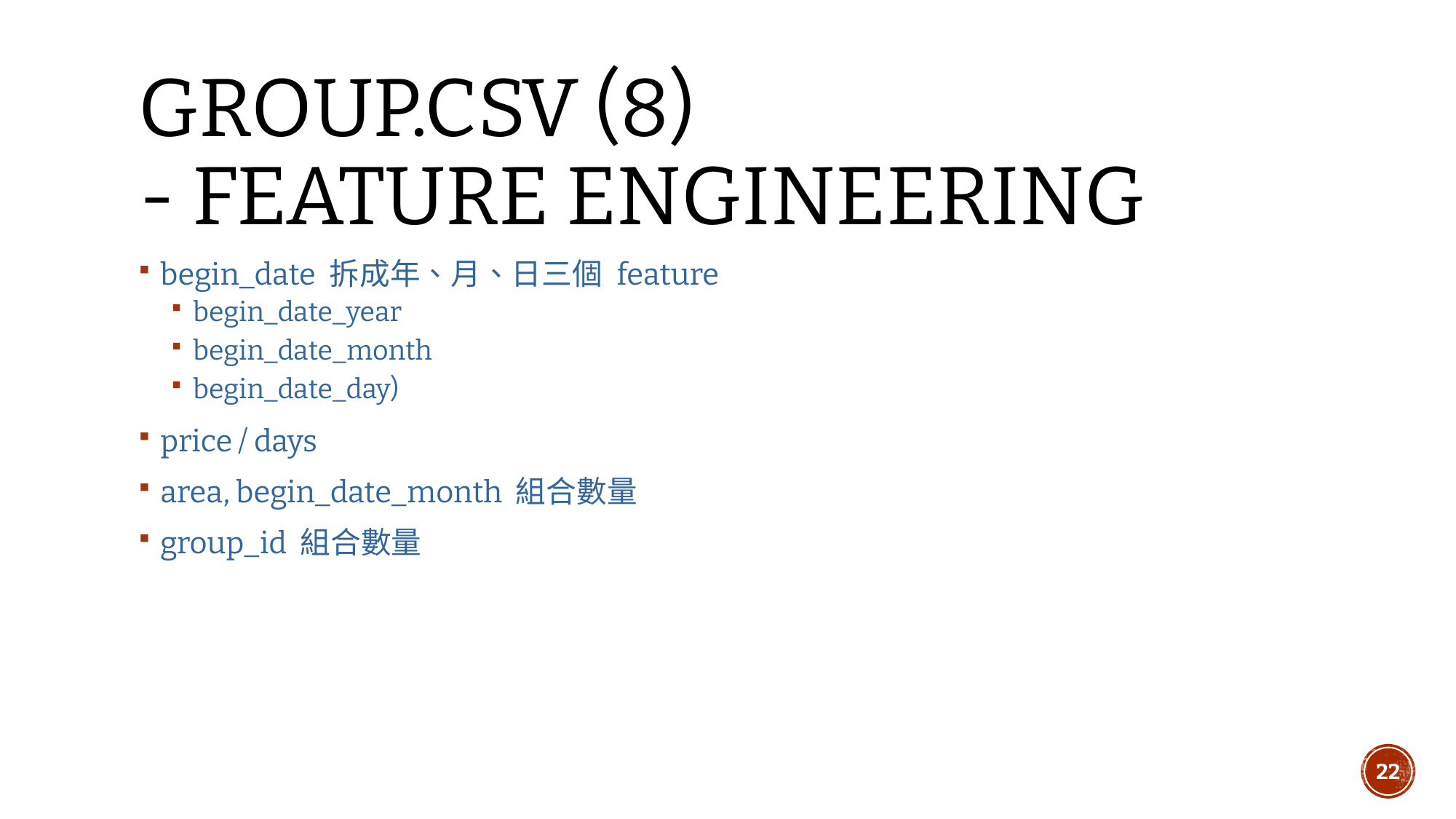

# group.csv (8) - Feature Engineering
begin_date 拆成年、月、日三個 feature
begin_date_year
begin_date_month
begin_date_day)
price / days
area, begin_date_month 組合數量
group_id 組合數量

22